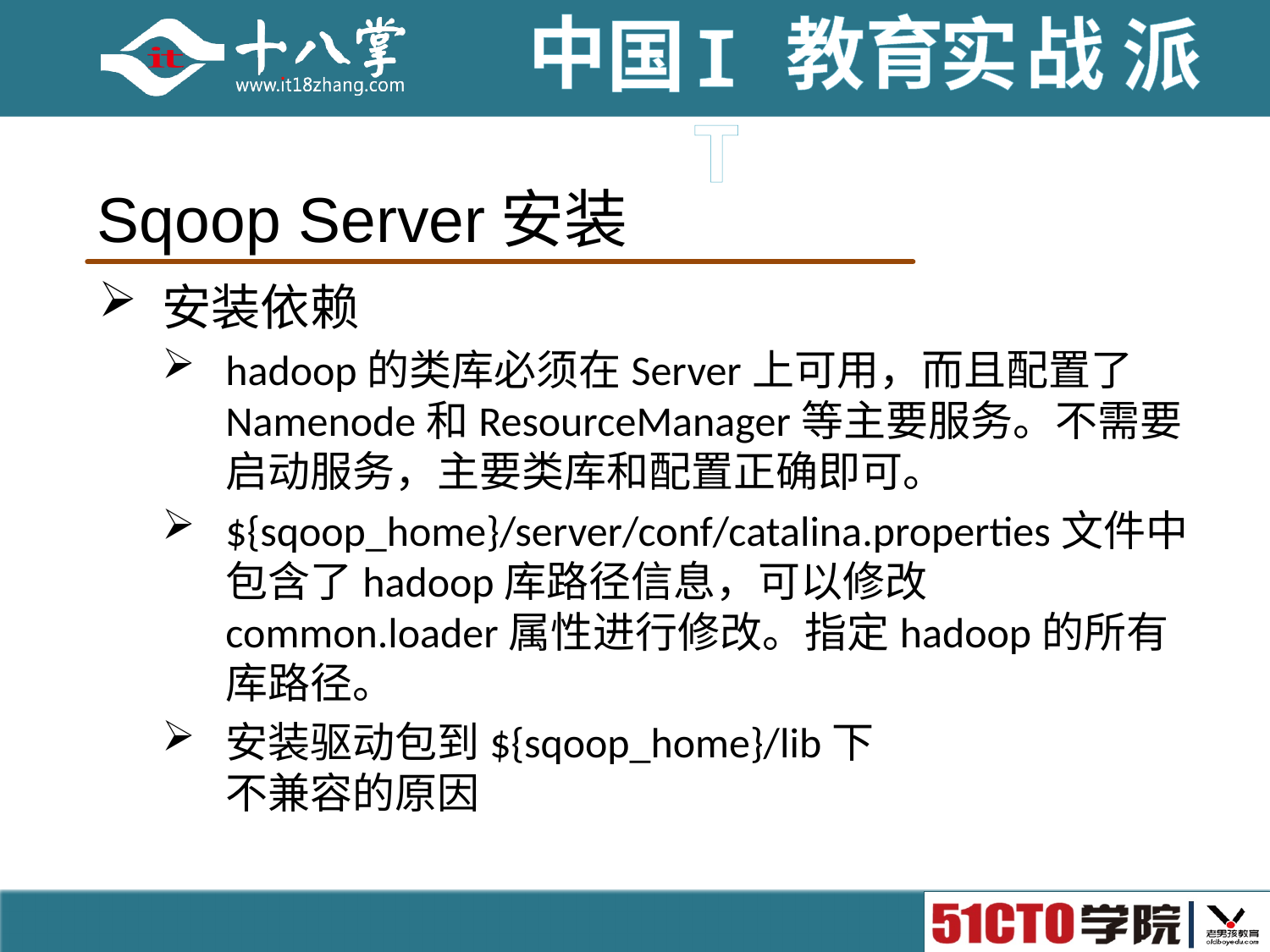

# Sqoop Server安装
安装依赖
hadoop的类库必须在Server上可用，而且配置了Namenode和ResourceManager等主要服务。不需要启动服务，主要类库和配置正确即可。
${sqoop_home}/server/conf/catalina.properties文件中包含了hadoop库路径信息，可以修改common.loader属性进行修改。指定hadoop的所有库路径。
安装驱动包到${sqoop_home}/lib下
不兼容的原因